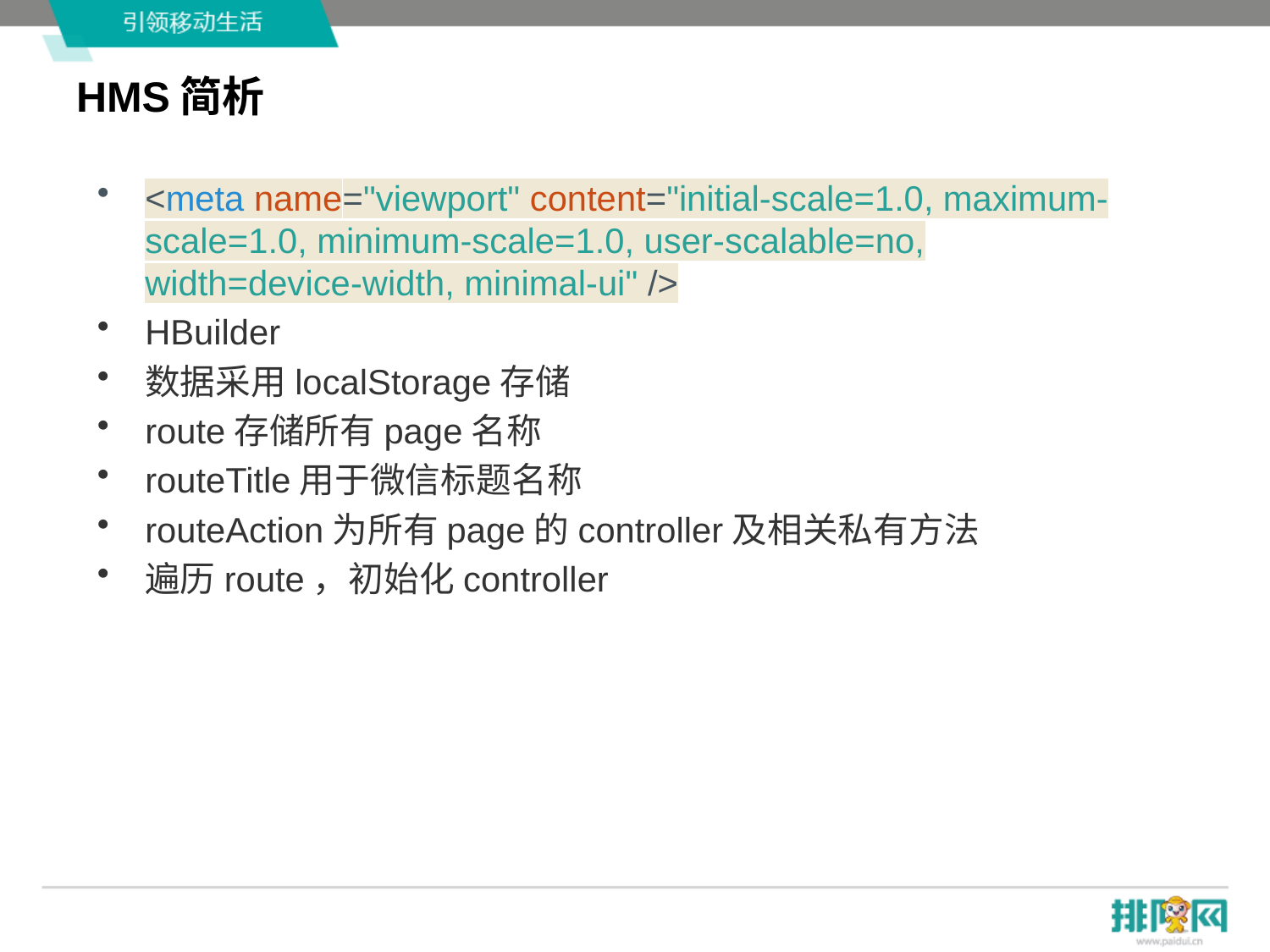

# HMS简析
<meta name="viewport" content="initial-scale=1.0, maximum-scale=1.0, minimum-scale=1.0, user-scalable=no, width=device-width, minimal-ui" />
HBuilder
数据采用localStorage存储
route存储所有page名称
routeTitle用于微信标题名称
routeAction为所有page的controller及相关私有方法
遍历route，初始化controller